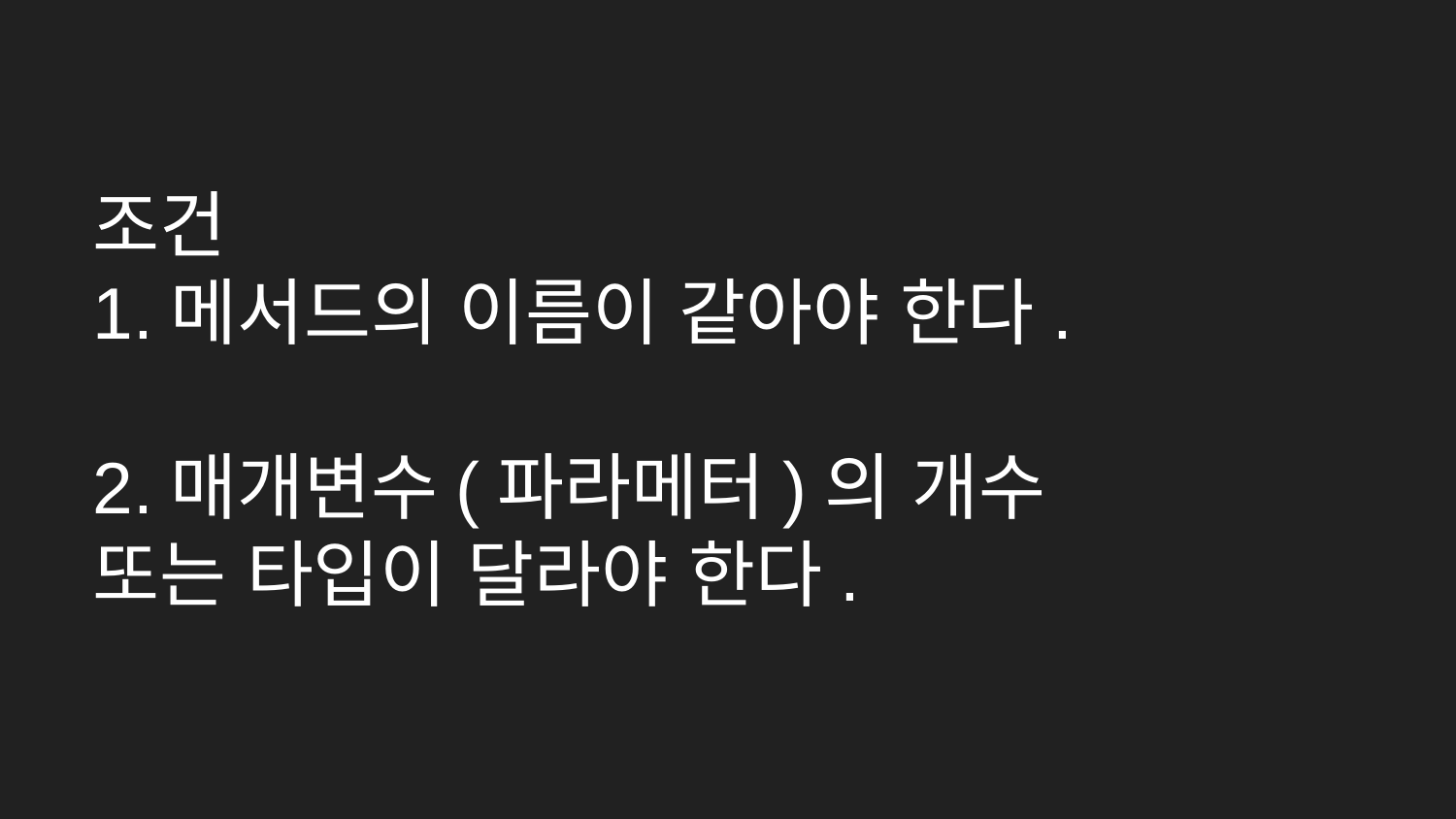

# 조건
1.메서드의 이름이 같아야 한다.

2.매개변수(파라메터)의 개수 또는 타입이 달라야 한다.